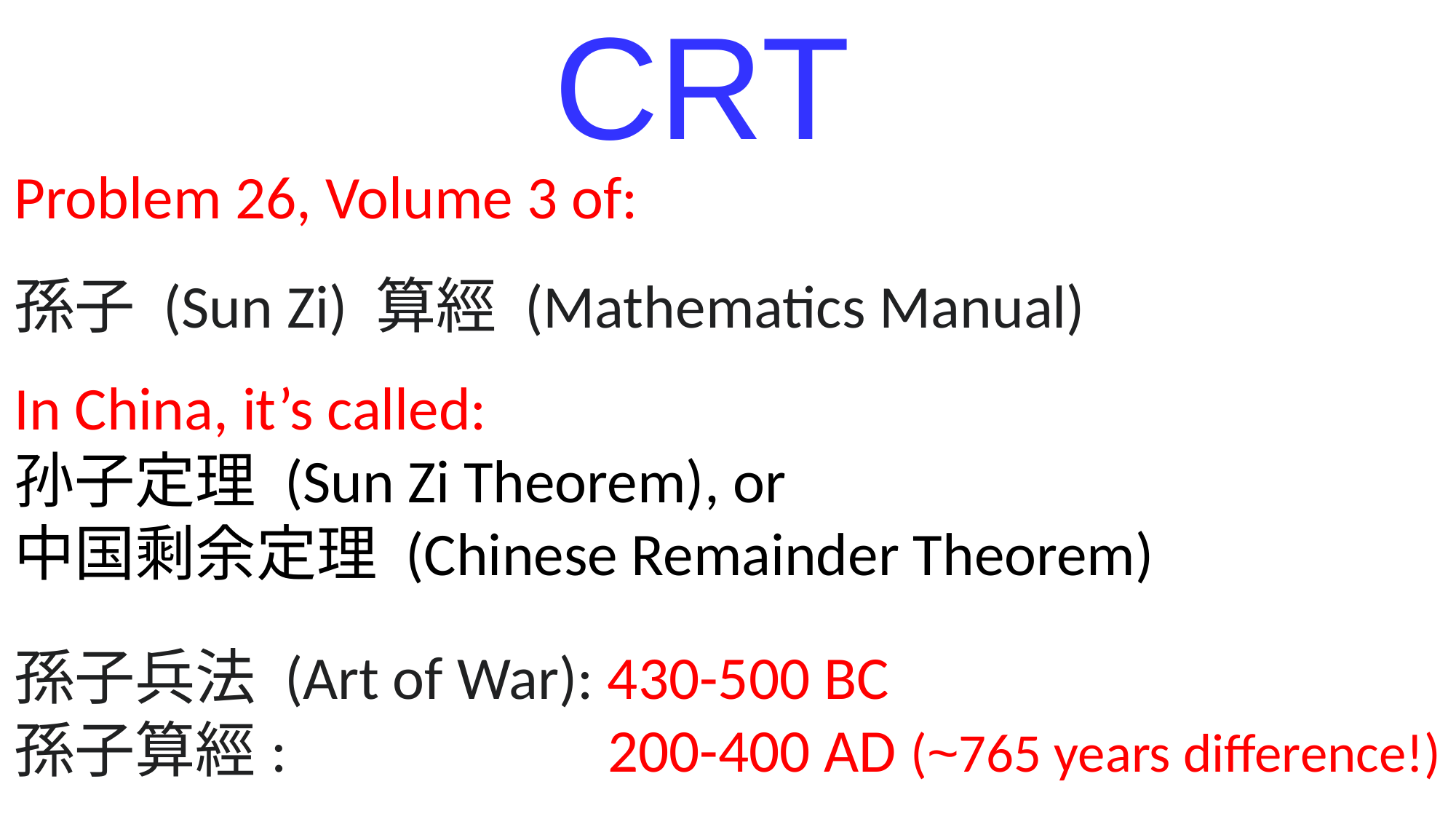

CRT
Problem 26, Volume 3 of:

孫子 (Sun Zi) 算經 (Mathematics Manual)

In China, it’s called:
孙子定理 (Sun Zi Theorem), or
中国剩余定理 (Chinese Remainder Theorem)

孫子兵法 (Art of War): 430-500 BC
孫子算經:                        200-400 AD (~765 years difference!)